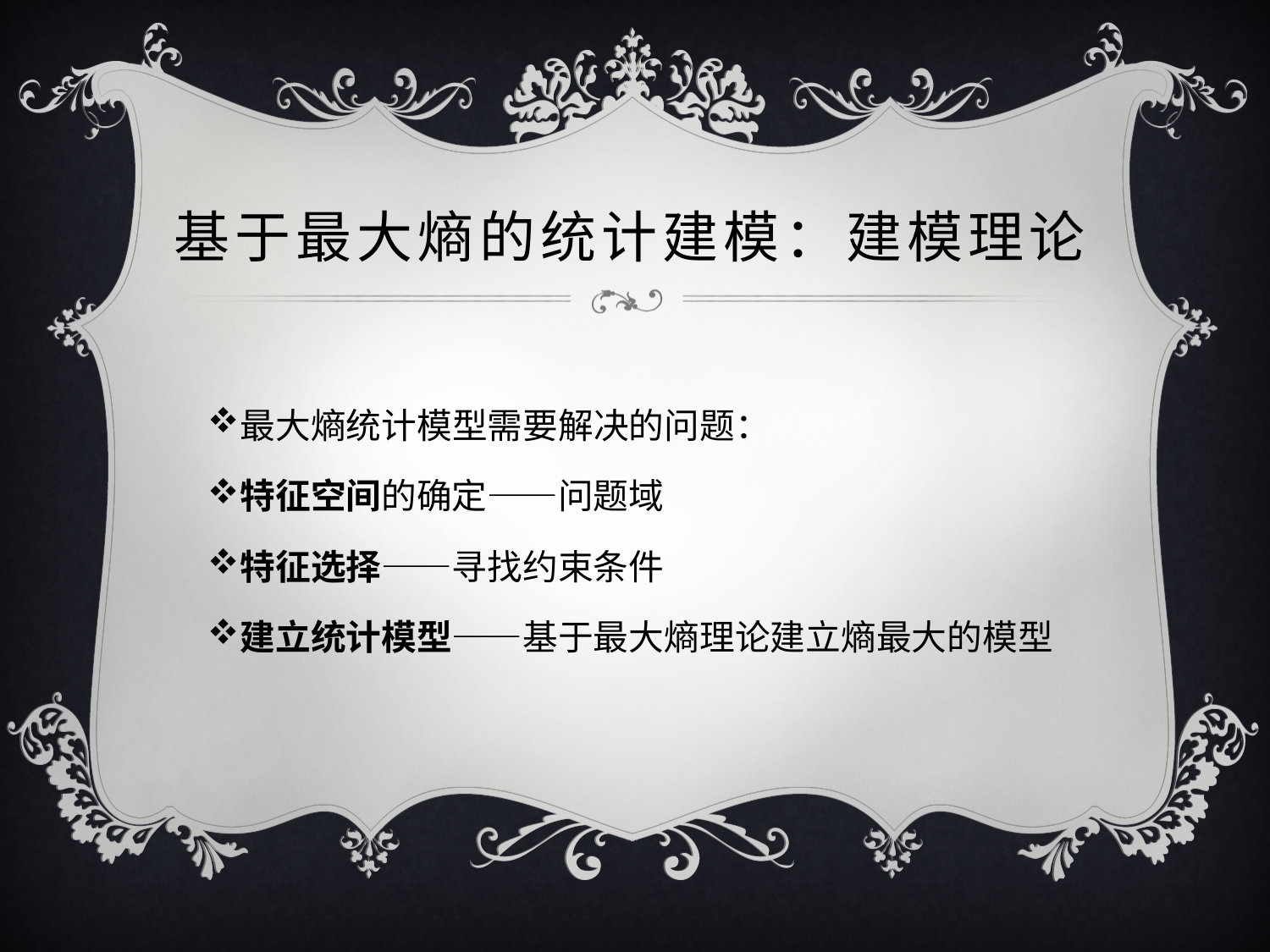

# 基于最大熵的统计建模：建模理论
最大熵统计模型需要解决的问题：
特征空间的确定——问题域
特征选择——寻找约束条件
建立统计模型——基于最大熵理论建立熵最大的模型